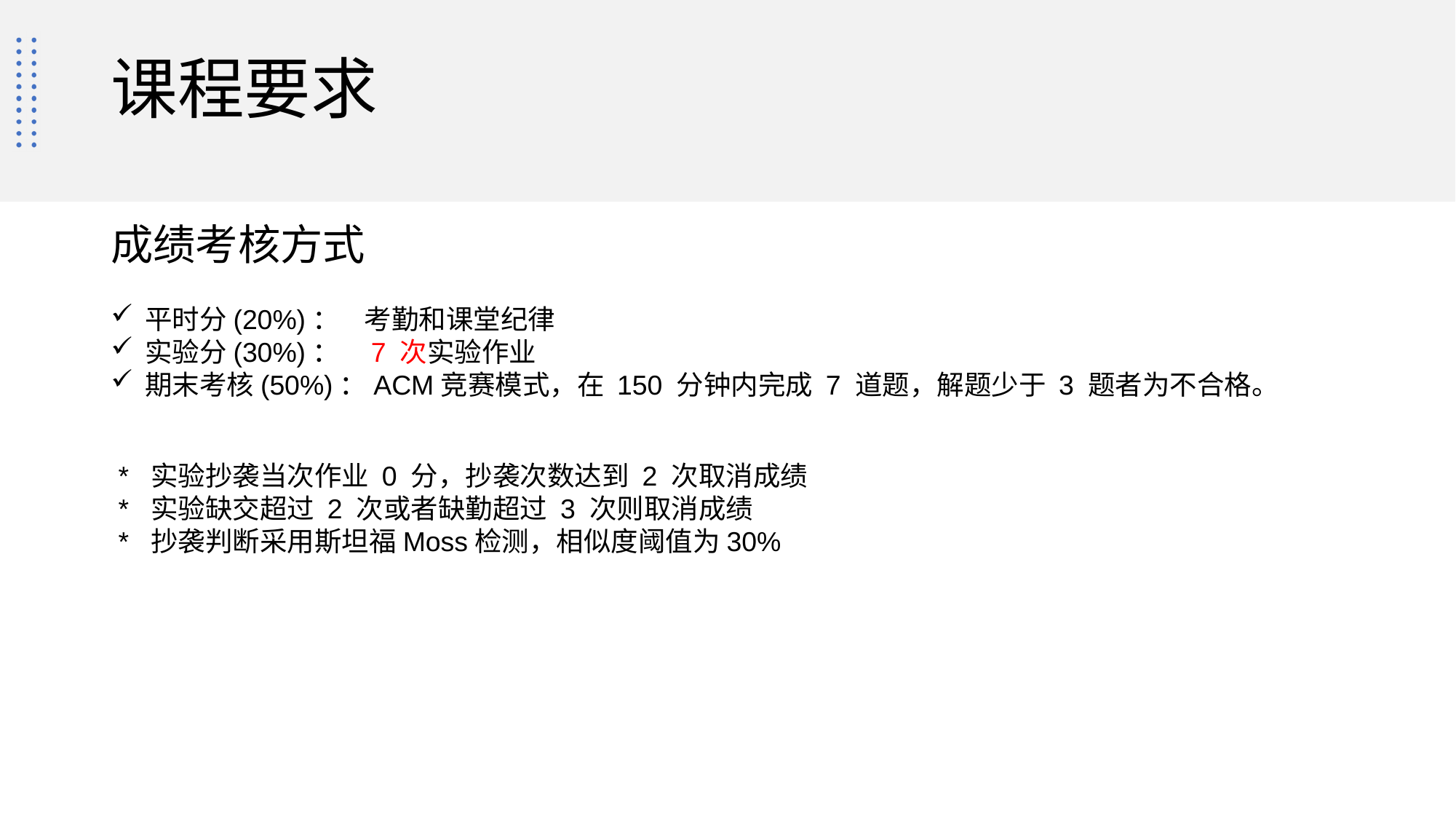

# 课程要求
成绩考核方式
平时分(20%)：    考勤和课堂纪律
实验分(30%)：    7 次实验作业
期末考核(50%)：ACM竞赛模式，在 150 分钟内完成 7 道题，解题少于 3 题者为不合格。
 *  实验抄袭当次作业 0 分，抄袭次数达到 2 次取消成绩
 *  实验缺交超过 2 次或者缺勤超过 3 次则取消成绩
 *  抄袭判断采用斯坦福Moss检测，相似度阈值为30%